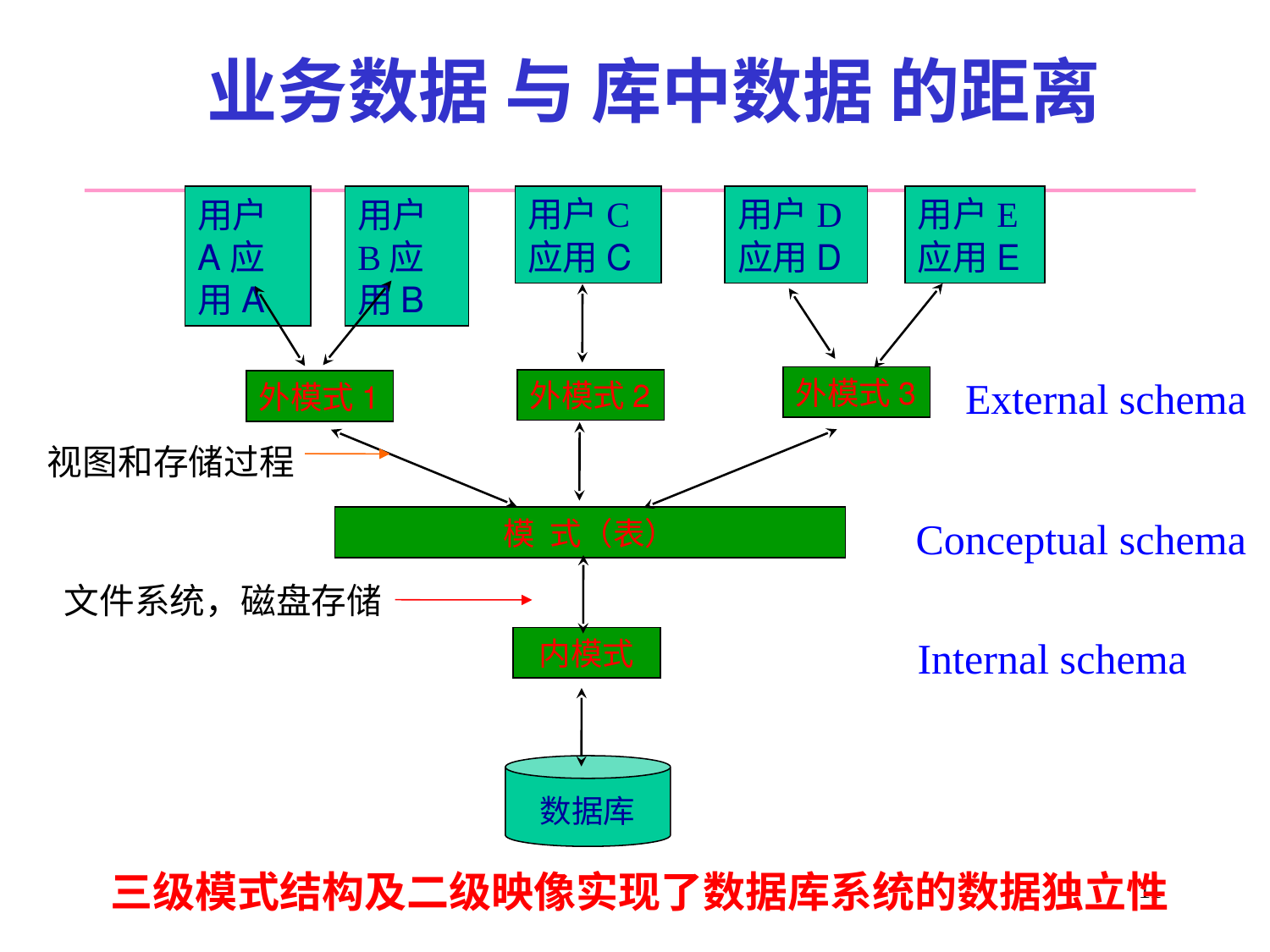

# 业务数据 与 库中数据 的距离
用户A应用A
用户B应用B
用户C应用C
用户D应用D
用户E应用E

External schema
外模式3
外模式2
外模式1

视图和存储过程

Conceptual schema
模  式（表）

文件系统，磁盘存储

Internal schema
内模式

数据库
三级模式结构及二级映像实现了数据库系统的数据独立性
11